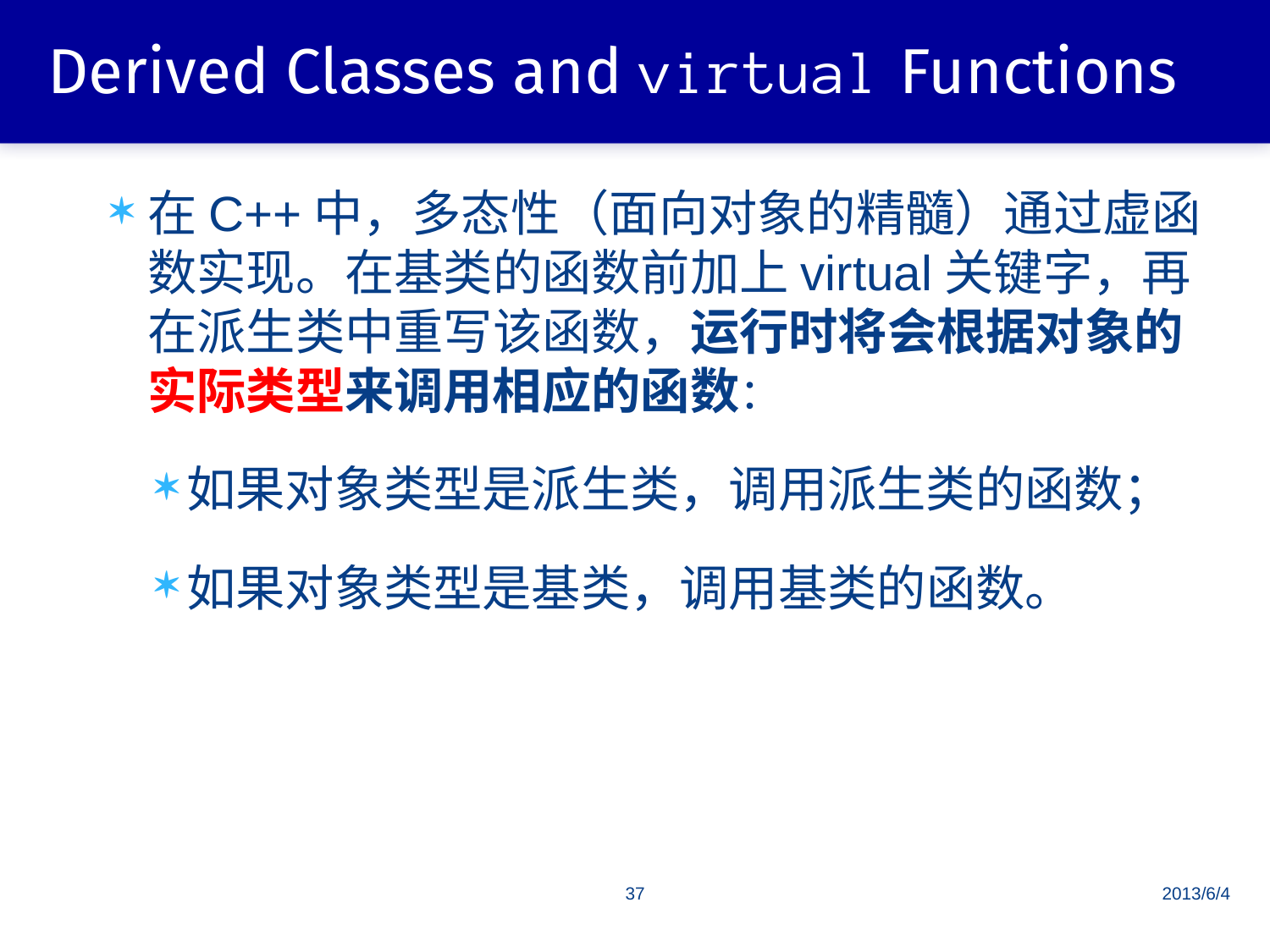

# Derived Classes and virtual Functions
在C++中，多态性（面向对象的精髓）通过虚函数实现。在基类的函数前加上virtual关键字，再在派生类中重写该函数，运行时将会根据对象的实际类型来调用相应的函数：
如果对象类型是派生类，调用派生类的函数；
如果对象类型是基类，调用基类的函数。

37
2013/6/4